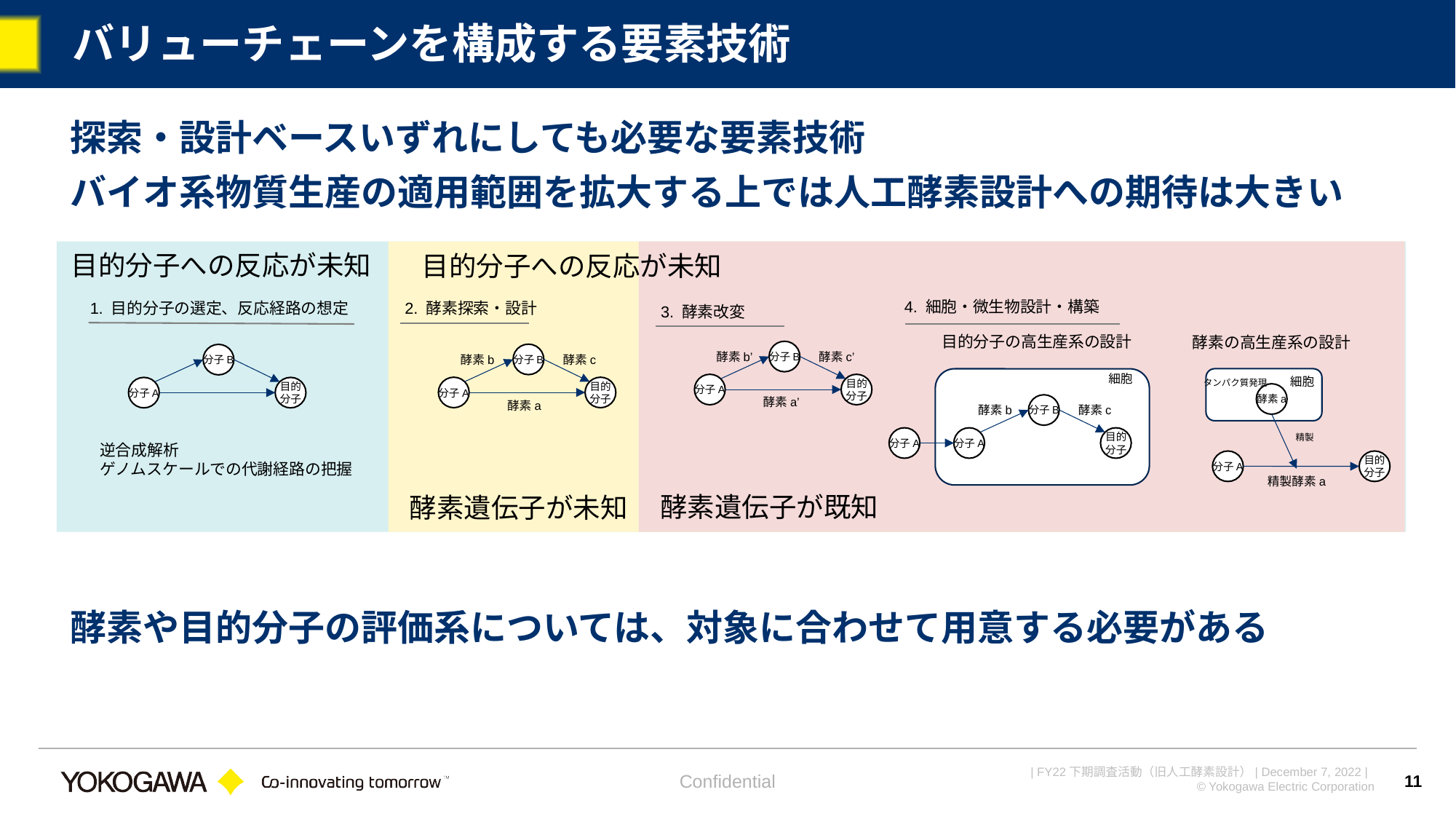

# バリューチェーンを構成する要素技術
探索・設計ベースいずれにしても必要な要素技術
バイオ系物質生産の適用範囲を拡大する上では人工酵素設計への期待は大きい

酵素や目的分子の評価系については、対象に合わせて用意する必要がある

目的分子への反応が未知
目的分子への反応が未知
4. 細胞・微生物設計・構築
1. 目的分子の選定、反応経路の想定
2. 酵素探索・設計
3. 酵素改変
目的分子の高生産系の設計
酵素の高生産系の設計
分子B
酵素b’
酵素c’
分子B
分子B
酵素b
酵素c
細胞
細胞

タンパク質発現
分子A
目的
分子
分子A
目的
分子
分子A
目的
分子
酵素a
酵素a’
酵素a
分子B
酵素c
酵素b
精製
分子A
分子A
目的
分子
逆合成解析
ゲノムスケールでの代謝経路の把握
分子A
目的
分子
精製酵素a
酵素遺伝子が既知
酵素遺伝子が未知
Confidential
11